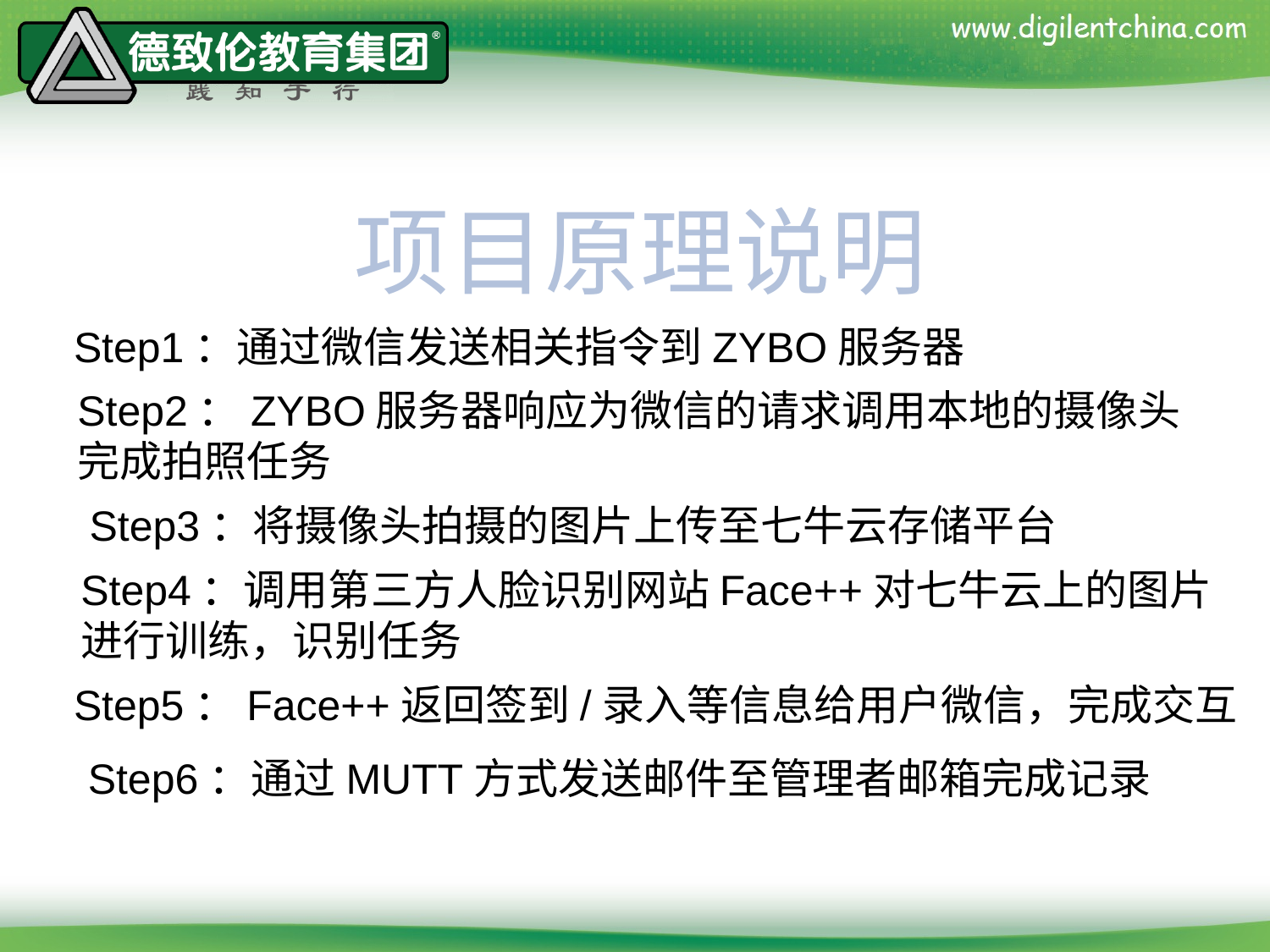

项目原理说明
Step1：通过微信发送相关指令到ZYBO服务器
Step2：ZYBO服务器响应为微信的请求调用本地的摄像头
完成拍照任务
Step3：将摄像头拍摄的图片上传至七牛云存储平台
Step4：调用第三方人脸识别网站Face++对七牛云上的图片
进行训练，识别任务
Step5：Face++返回签到/录入等信息给用户微信，完成交互
Step6：通过MUTT方式发送邮件至管理者邮箱完成记录